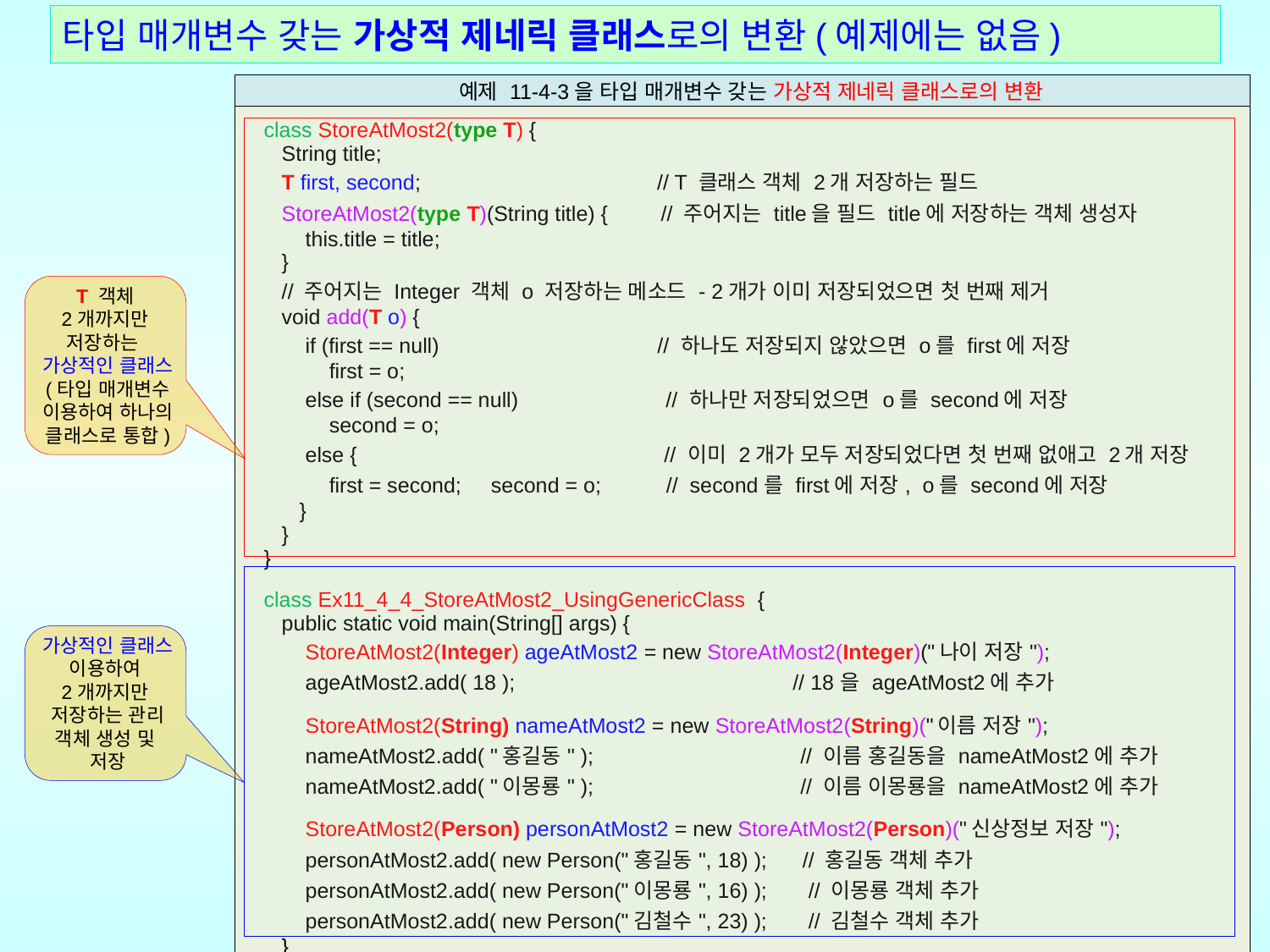

# 타입 매개변수 갖는 가상적 제네릭 클래스로의 변환(예제에는 없음)
| 예제 11-4-3을 타입 매개변수 갖는 가상적 제네릭 클래스로의 변환 |
| --- |
| class StoreAtMost2(type T) { String title; T first, second; // T 클래스 객체 2개 저장하는 필드 StoreAtMost2(type T)(String title) { // 주어지는 title을 필드 title에 저장하는 객체 생성자 this.title = title; } // 주어지는 Integer 객체 o 저장하는 메소드 - 2개가 이미 저장되었으면 첫 번째 제거 void add(T o) { if (first == null) // 하나도 저장되지 않았으면 o를 first에 저장 first = o; else if (second == null) // 하나만 저장되었으면 o를 second에 저장 second = o; else { // 이미 2개가 모두 저장되었다면 첫 번째 없애고 2개 저장 first = second; second = o; // second를 first에 저장, o를 second에 저장 } } } class Ex11\_4\_4\_StoreAtMost2\_UsingGenericClass { public static void main(String[] args) { StoreAtMost2(Integer) ageAtMost2 = new StoreAtMost2(Integer)("나이 저장"); ageAtMost2.add( 18 ); // 18을 ageAtMost2에 추가 StoreAtMost2(String) nameAtMost2 = new StoreAtMost2(String)("이름 저장"); nameAtMost2.add( "홍길동" ); // 이름 홍길동을 nameAtMost2에 추가 nameAtMost2.add( "이몽룡" ); // 이름 이몽룡을 nameAtMost2에 추가 StoreAtMost2(Person) personAtMost2 = new StoreAtMost2(Person)("신상정보 저장"); personAtMost2.add( new Person("홍길동", 18) ); // 홍길동 객체 추가 personAtMost2.add( new Person("이몽룡", 16) ); // 이몽룡 객체 추가 personAtMost2.add( new Person("김철수", 23) ); // 김철수 객체 추가 } } |

T 객체
2개까지만
저장하는
가상적인 클래스
(타입 매개변수 이용하여 하나의 클래스로 통합)

가상적인 클래스
이용하여
2개까지만
저장하는 관리 객체 생성 및
저장